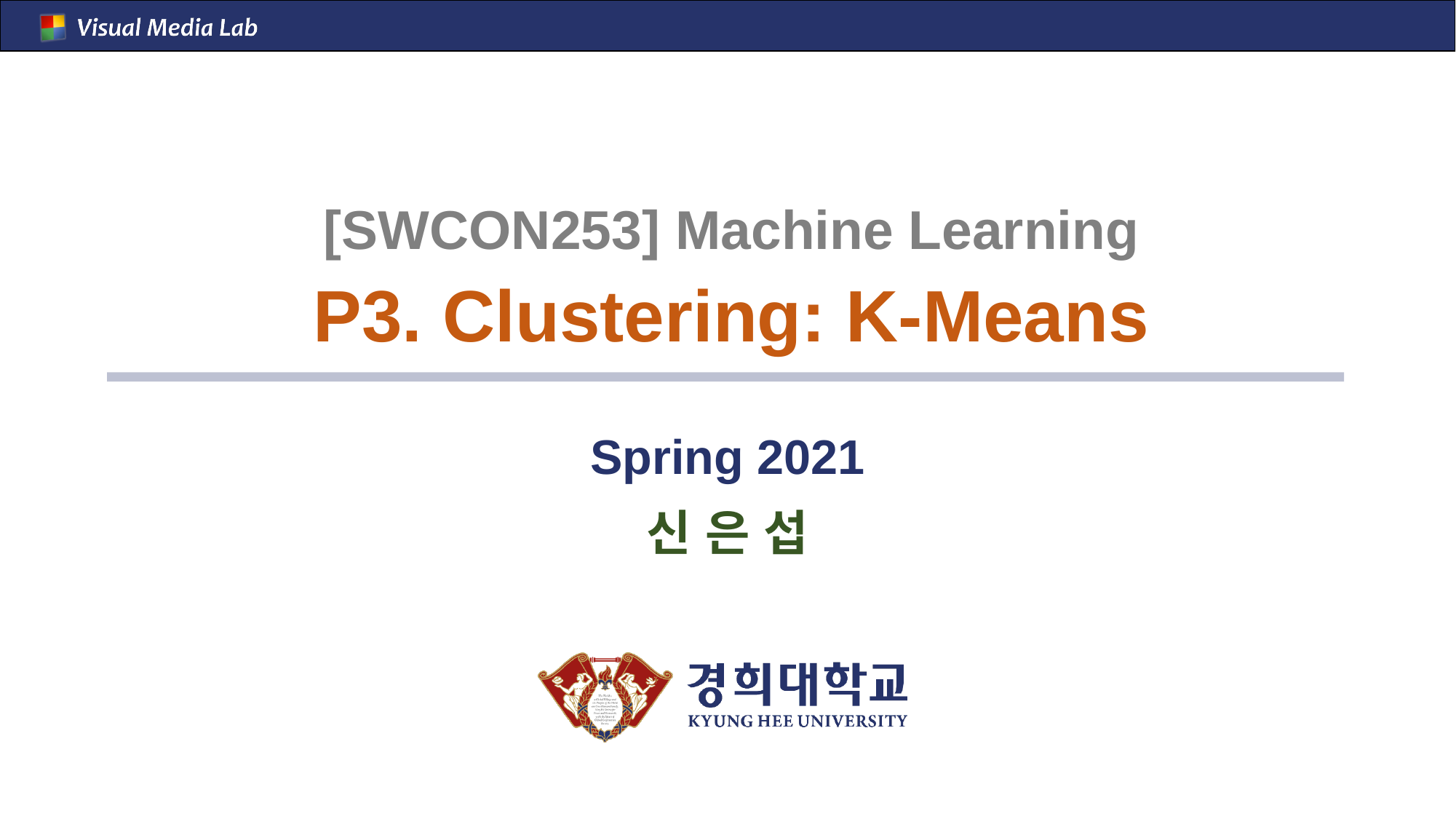

# [SWCON253] Machine Learning P3. Clustering: K-Means
Spring 2021
신 은 섭